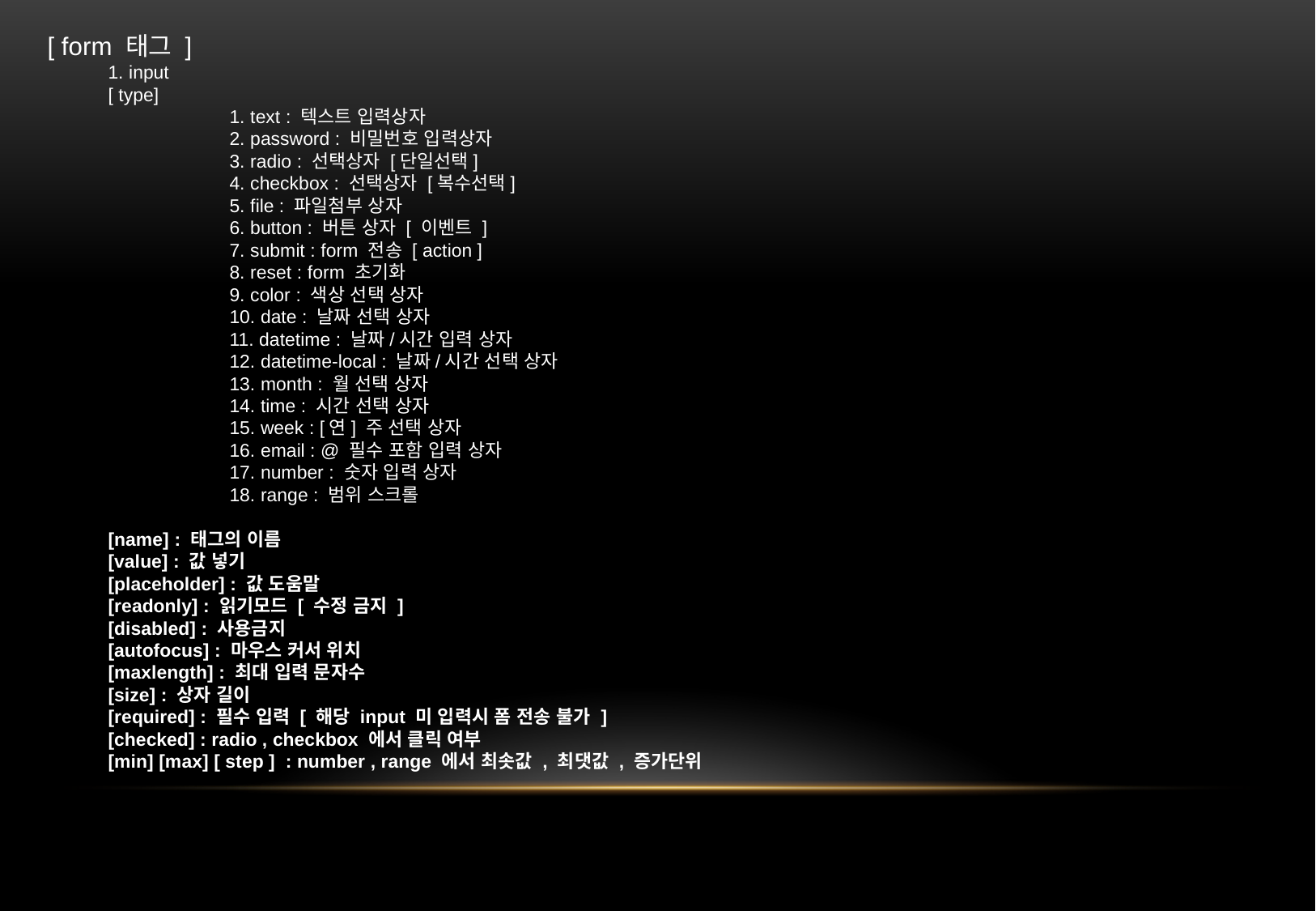

[ form 태그 ]
1. input
[ type]
	1. text : 텍스트 입력상자
	2. password : 비밀번호 입력상자
	3. radio : 선택상자 [단일선택]
	4. checkbox : 선택상자 [복수선택]
	5. file : 파일첨부 상자
	6. button : 버튼 상자 [ 이벤트 ]
	7. submit : form 전송 [ action ]
	8. reset : form 초기화
	9. color : 색상 선택 상자
	10. date : 날짜 선택 상자
	11. datetime : 날짜/시간 입력 상자
	12. datetime-local : 날짜/시간 선택 상자
	13. month : 월 선택 상자
	14. time : 시간 선택 상자
	15. week : [연] 주 선택 상자
	16. email : @ 필수 포함 입력 상자
	17. number : 숫자 입력 상자
	18. range : 범위 스크롤

[name] : 태그의 이름
[value] : 값 넣기
[placeholder] : 값 도움말
[readonly] : 읽기모드 [ 수정 금지 ]
[disabled] : 사용금지
[autofocus] : 마우스 커서 위치
[maxlength] : 최대 입력 문자수
[size] : 상자 길이
[required] : 필수 입력 [ 해당 input 미 입력시 폼 전송 불가 ]
[checked] : radio , checkbox 에서 클릭 여부
[min] [max] [ step ]  : number , range 에서 최솟값 , 최댓값 , 증가단위